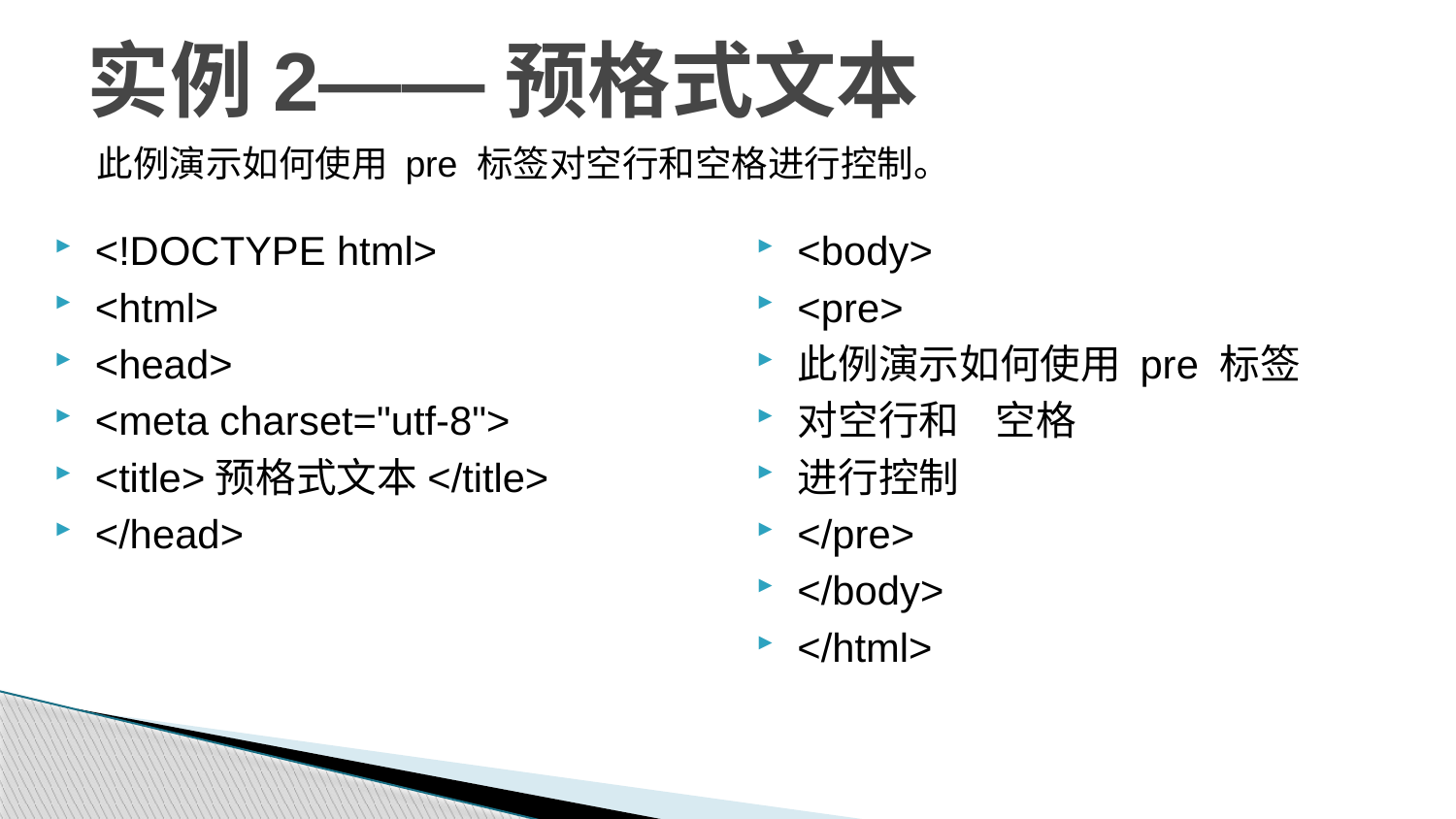

# 实例2——预格式文本
此例演示如何使用 pre 标签对空行和空格进行控制。
<!DOCTYPE html>
<html>
<head>
<meta charset="utf-8">
<title>预格式文本</title>
</head>

<body>
<pre>
此例演示如何使用 pre 标签
对空行和    空格
进行控制
</pre>
</body>
</html>